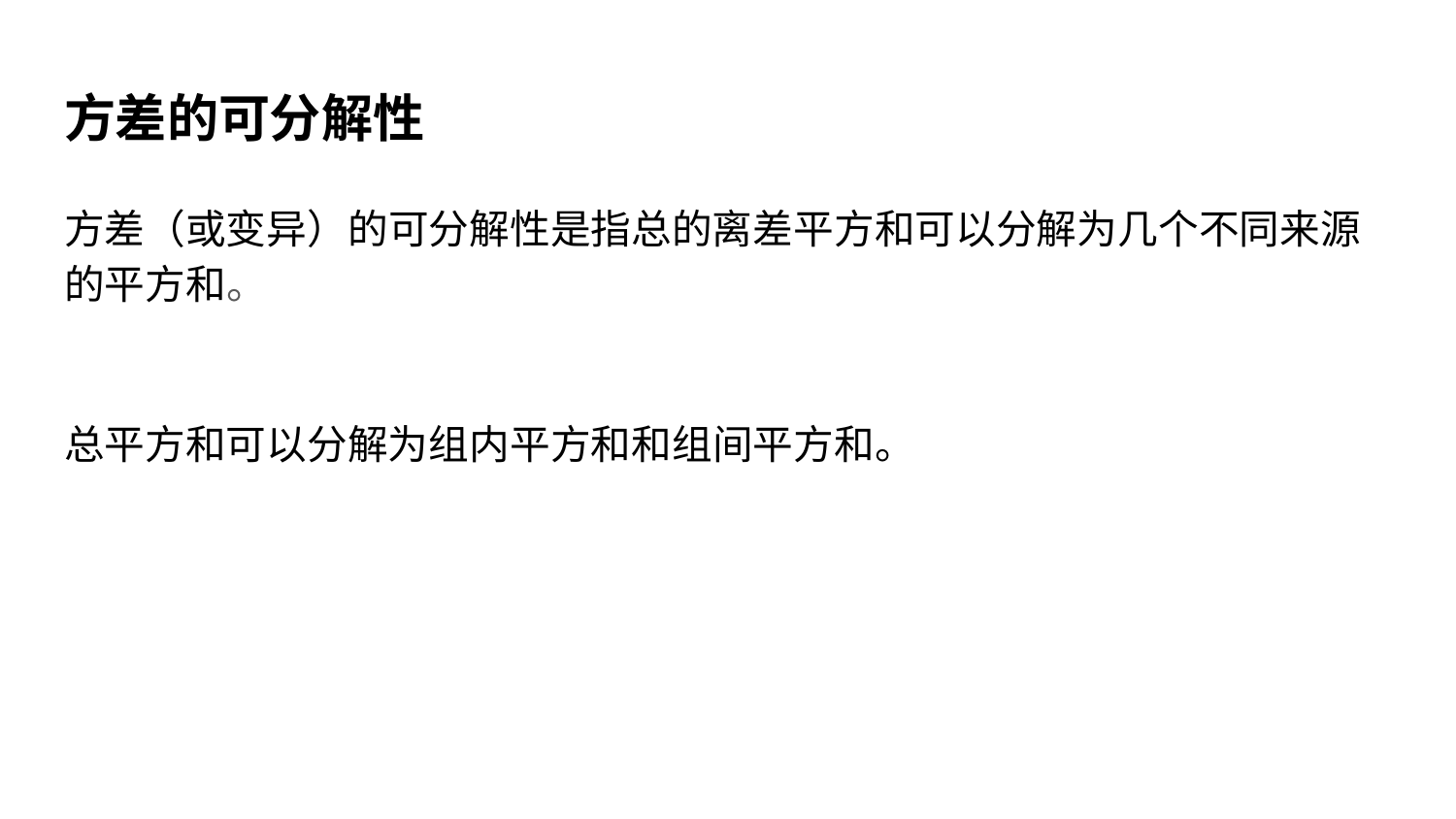

# 方差的可分解性
方差（或变异）的可分解性是指总的离差平方和可以分解为几个不同来源的平方和。

总平方和可以分解为组内平方和和组间平方和。